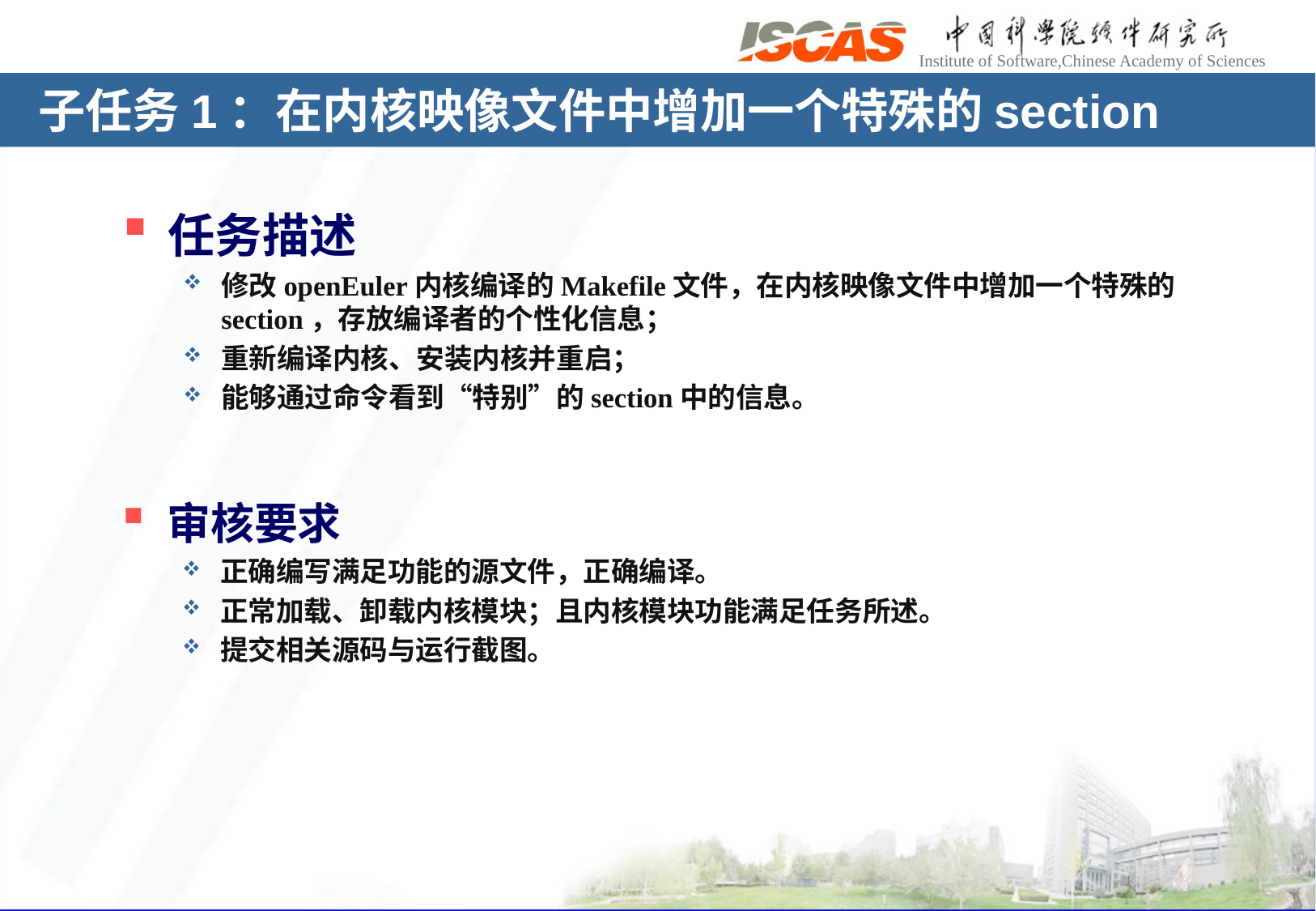

# 子任务1：在内核映像文件中增加一个特殊的section
任务描述
修改openEuler内核编译的Makefile文件，在内核映像文件中增加一个特殊的section，存放编译者的个性化信息；
重新编译内核、安装内核并重启；
能够通过命令看到“特别”的section中的信息。
审核要求
正确编写满足功能的源文件，正确编译。
正常加载、卸载内核模块；且内核模块功能满足任务所述。
提交相关源码与运行截图。